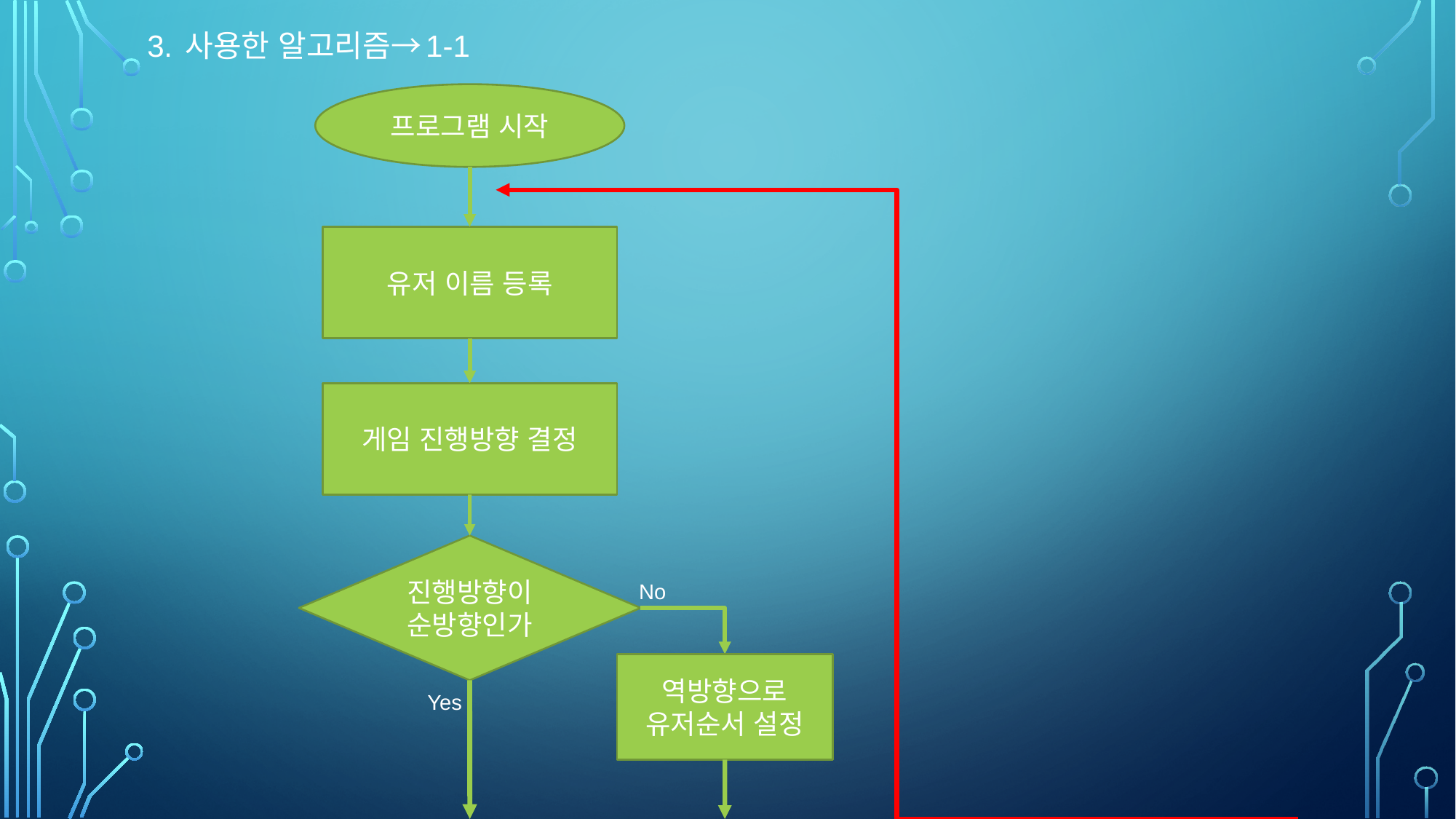

# 3. 사용한 알고리즘→1-1
프로그램 시작
유저 이름 등록
게임 진행방향 결정
진행방향이 순방향인가
No
역방향으로 유저순서 설정
Yes